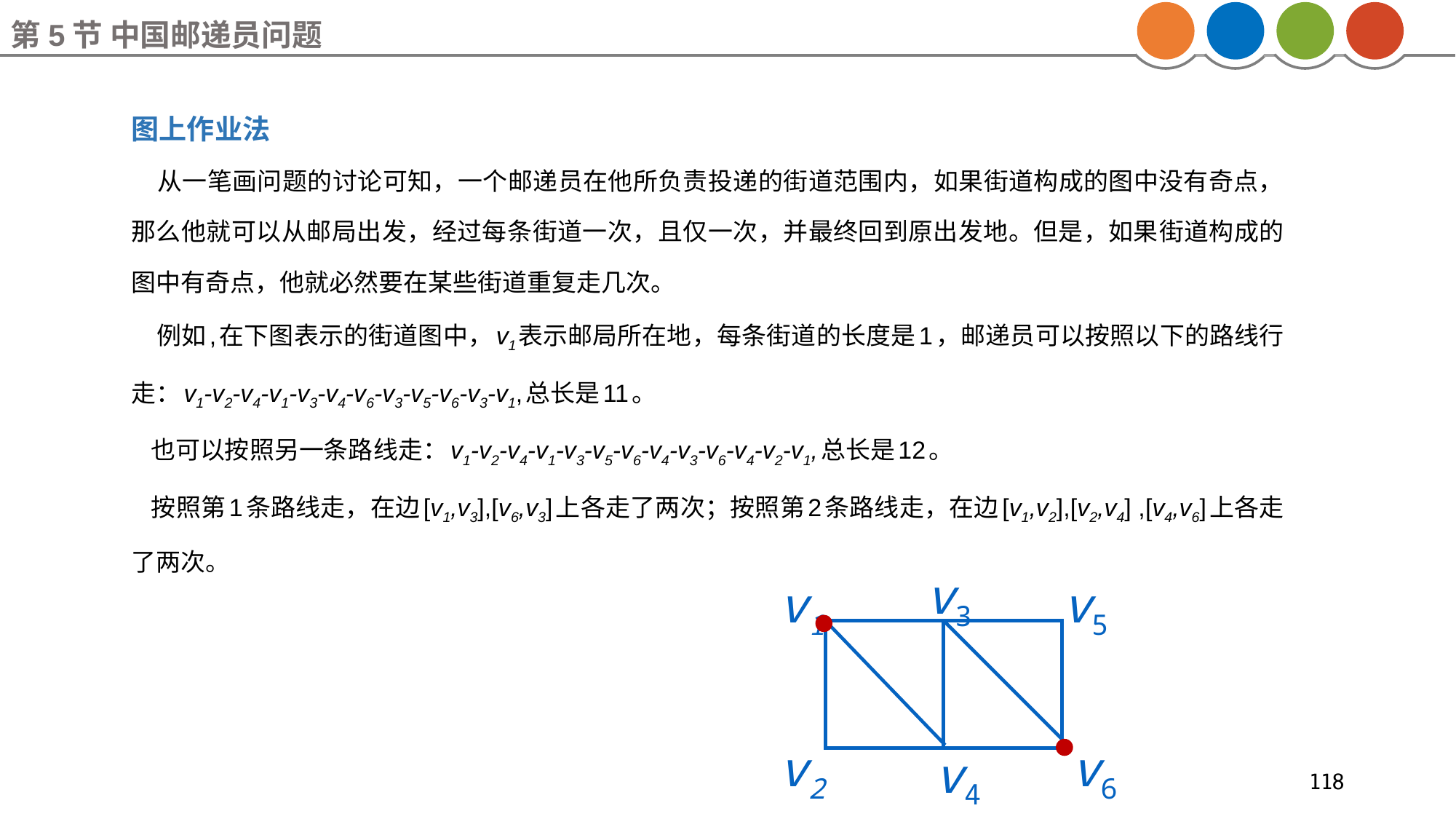

第5节 中国邮递员问题
图上作业法
    从一笔画问题的讨论可知，一个邮递员在他所负责投递的街道范围内，如果街道构成的图中没有奇点，那么他就可以从邮局出发，经过每条街道一次，且仅一次，并最终回到原出发地。但是，如果街道构成的图中有奇点，他就必然要在某些街道重复走几次。
    例如,在下图表示的街道图中，v1表示邮局所在地，每条街道的长度是1，邮递员可以按照以下的路线行走：v1-v2-v4-v1-v3-v4-v6-v3-v5-v6-v3-v1,总长是11。
   也可以按照另一条路线走：v1-v2-v4-v1-v3-v5-v6-v4-v3-v6-v4-v2-v1,总长是12。
   按照第1条路线走，在边[v1,v3],[v6,v3]上各走了两次；按照第2条路线走，在边[v1,v2],[v2,v4] ,[v4,v6]上各走了两次。

v3
v1
v5

v2
v6
v4

118